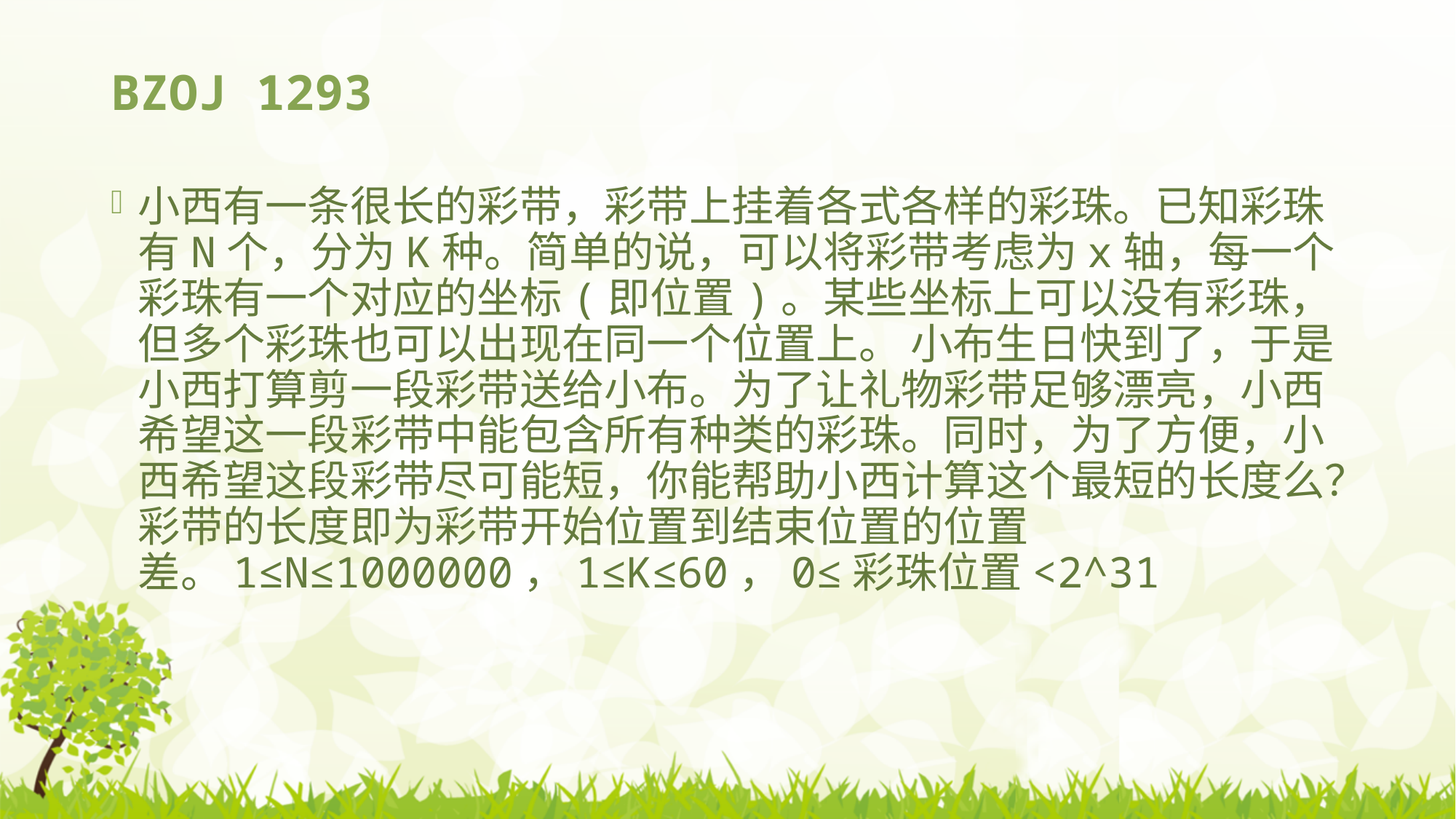

# BZOJ 1293
小西有一条很长的彩带，彩带上挂着各式各样的彩珠。已知彩珠有N个，分为K种。简单的说，可以将彩带考虑为x轴，每一个彩珠有一个对应的坐标(即位置)。某些坐标上可以没有彩珠，但多个彩珠也可以出现在同一个位置上。 小布生日快到了，于是小西打算剪一段彩带送给小布。为了让礼物彩带足够漂亮，小西希望这一段彩带中能包含所有种类的彩珠。同时，为了方便，小西希望这段彩带尽可能短，你能帮助小西计算这个最短的长度么？彩带的长度即为彩带开始位置到结束位置的位置差。1≤N≤1000000，1≤K≤60，0≤彩珠位置<2^31